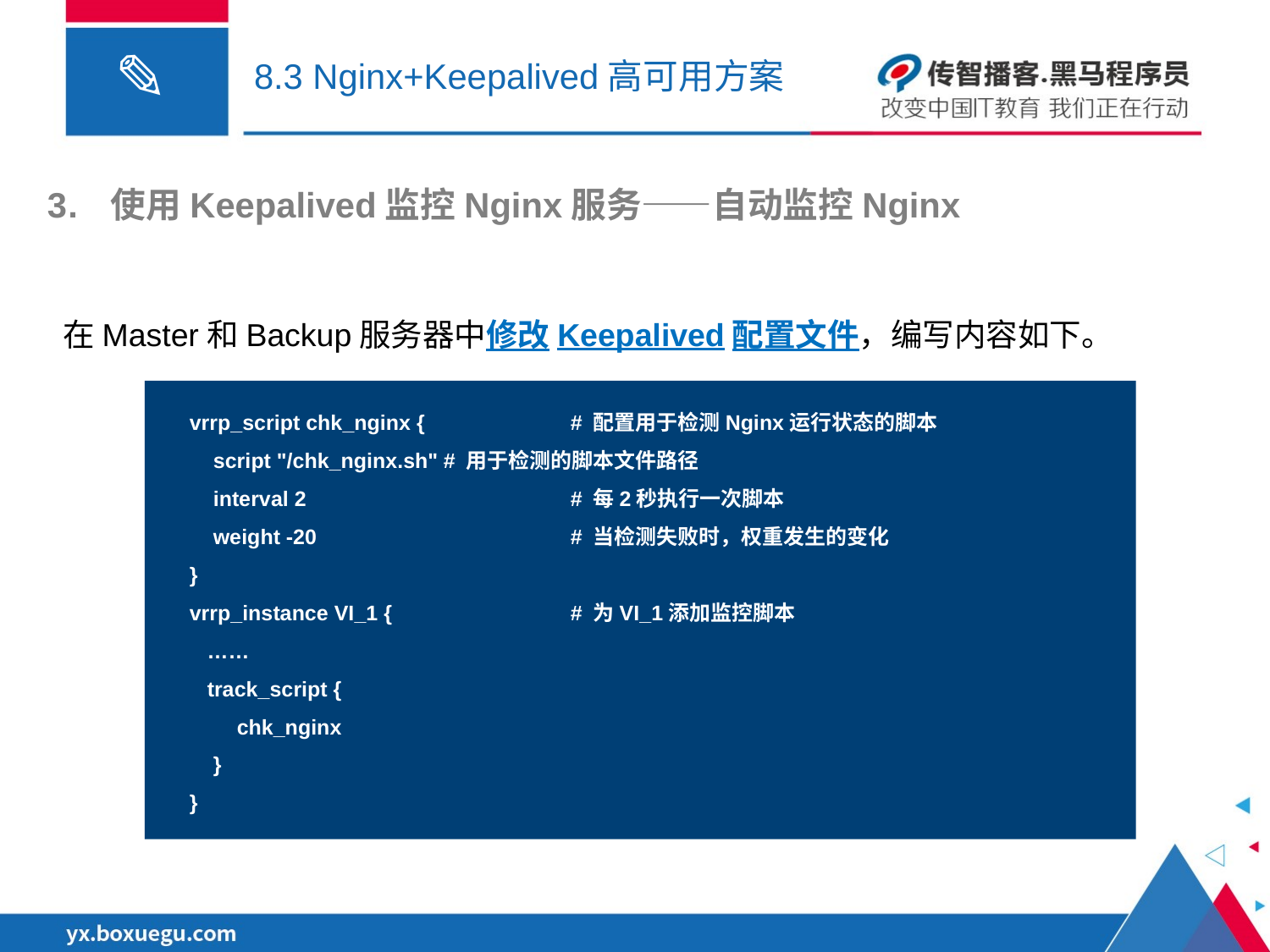

# 8.3 Nginx+Keepalived高可用方案
使用Keepalived监控Nginx服务——自动监控Nginx
在Master和Backup服务器中修改Keepalived配置文件，编写内容如下。

vrrp_script chk_nginx {		# 配置用于检测Nginx运行状态的脚本
    script "/chk_nginx.sh"	# 用于检测的脚本文件路径
    interval 2			# 每2秒执行一次脚本
    weight -20		# 当检测失败时，权重发生的变化
}
vrrp_instance VI_1 {		# 为VI_1添加监控脚本
   ……
   track_script {
        chk_nginx
    }
}